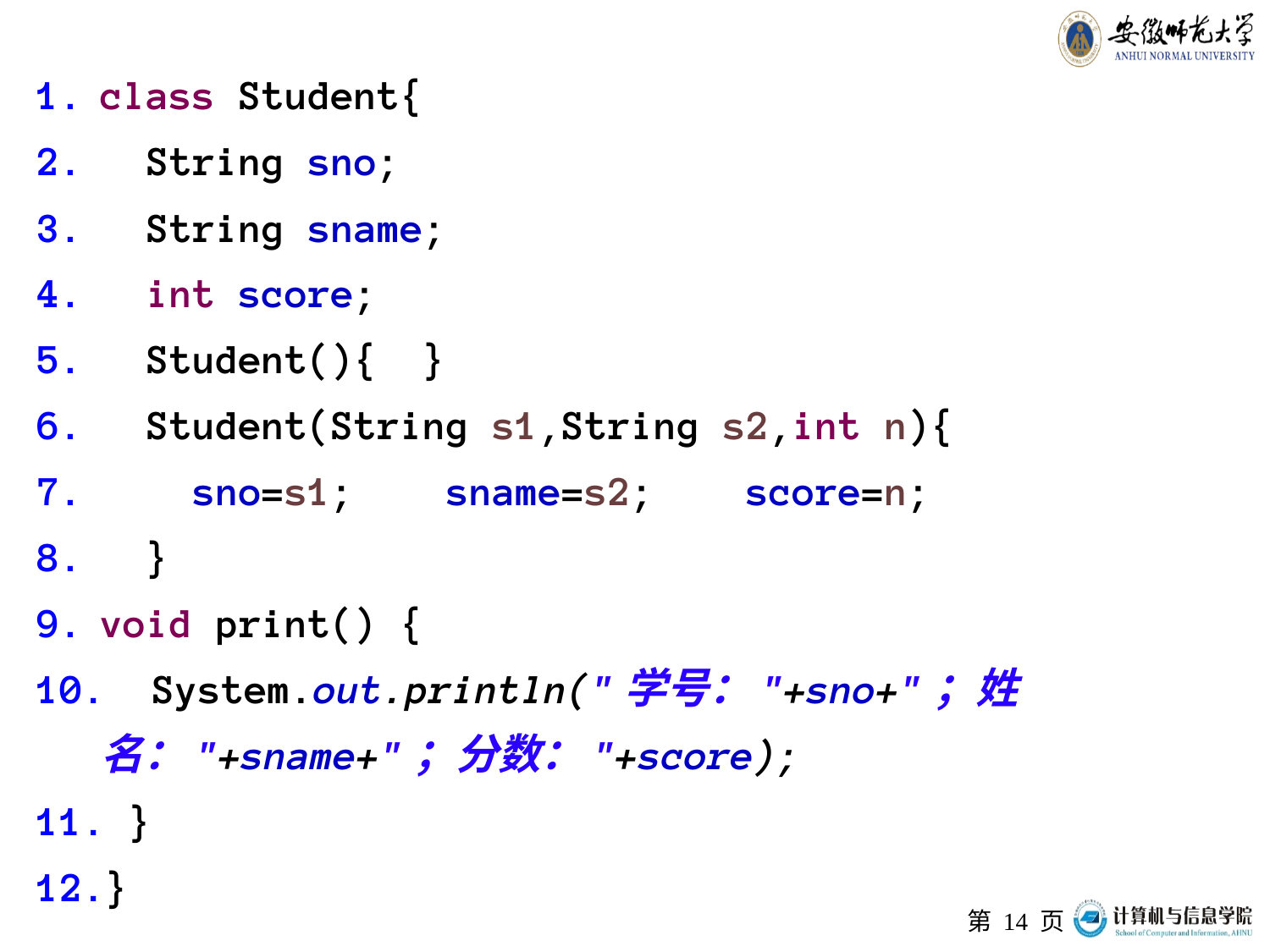

class Student{
  String sno;
  String sname;
  int score;
  Student(){  }
  Student(String s1,String s2,int n){
    sno=s1;    sname=s2;    score=n;
  }
void print() {
  System.out.println("学号："+sno+"；姓名："+sname+"；分数："+score);
 }
}
第 14 页